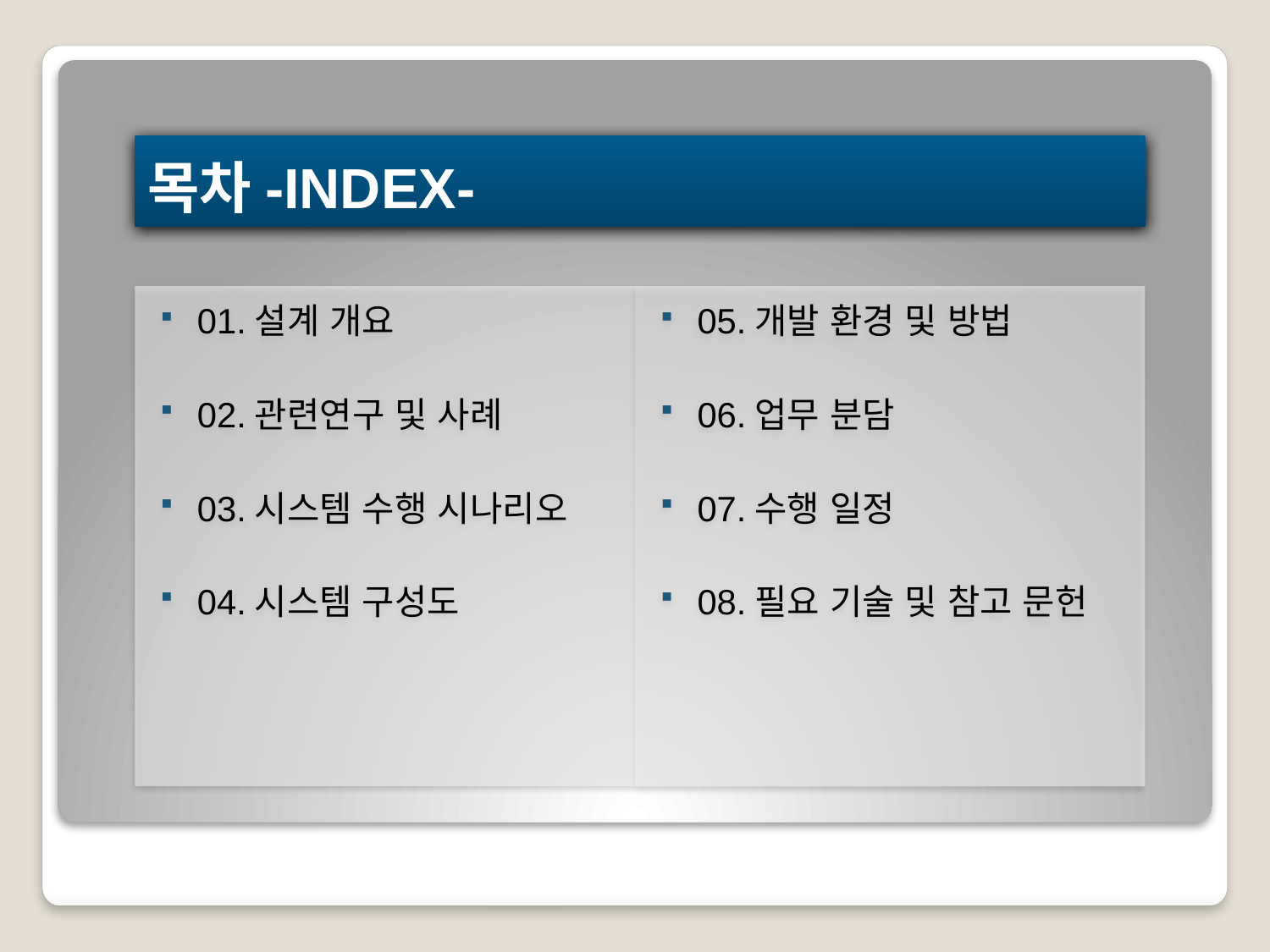

# 목차-INDEX-
01.설계 개요

02.관련연구 및 사례

03.시스템 수행 시나리오

04.시스템 구성도
05.개발 환경 및 방법

06.업무 분담

07.수행 일정

08.필요 기술 및 참고 문헌